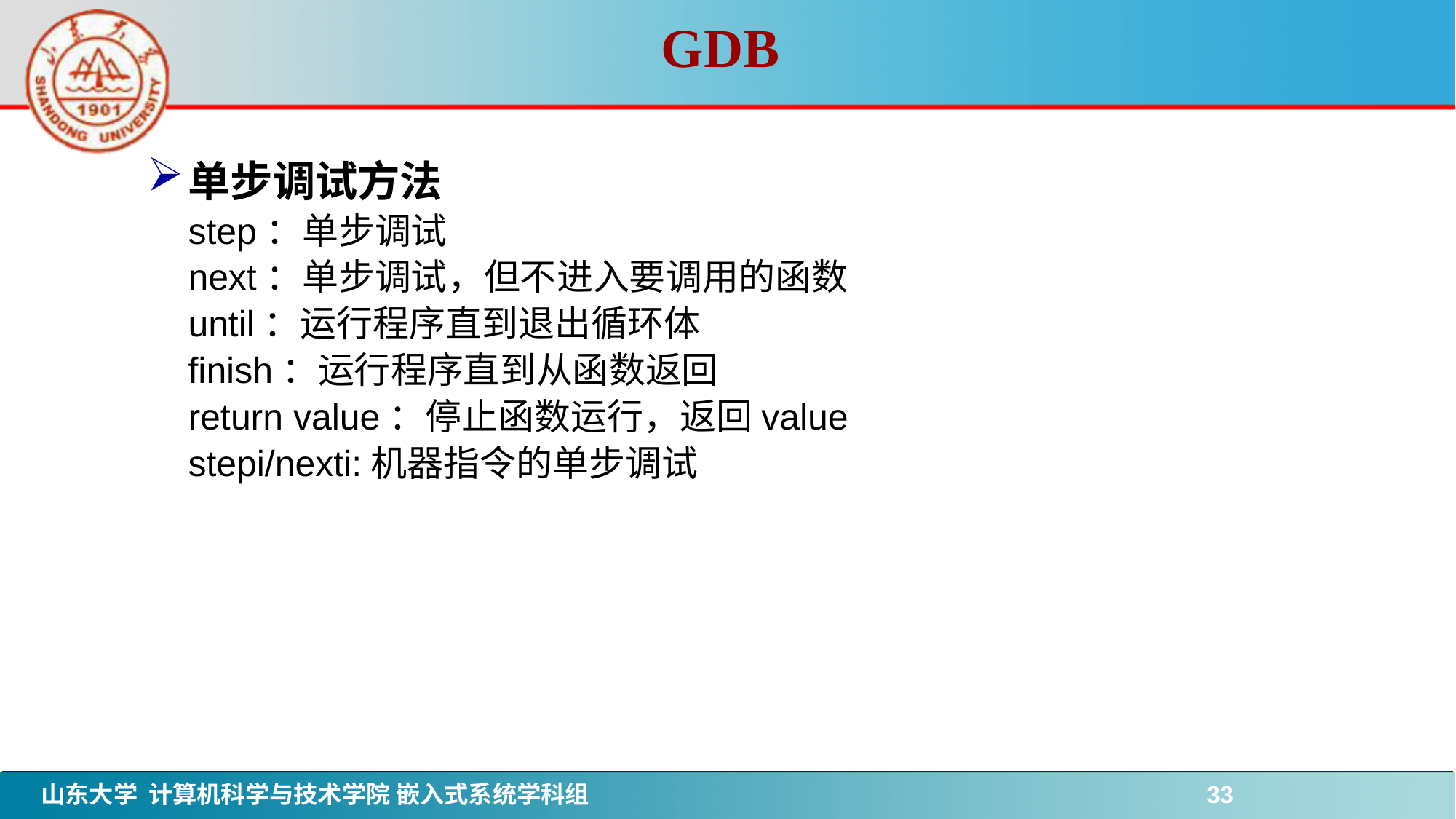

# GDB
单步调试方法
	step：单步调试
	next：单步调试，但不进入要调用的函数
	until：运行程序直到退出循环体
	finish：运行程序直到从函数返回
	return value：停止函数运行，返回value
	stepi/nexti:机器指令的单步调试